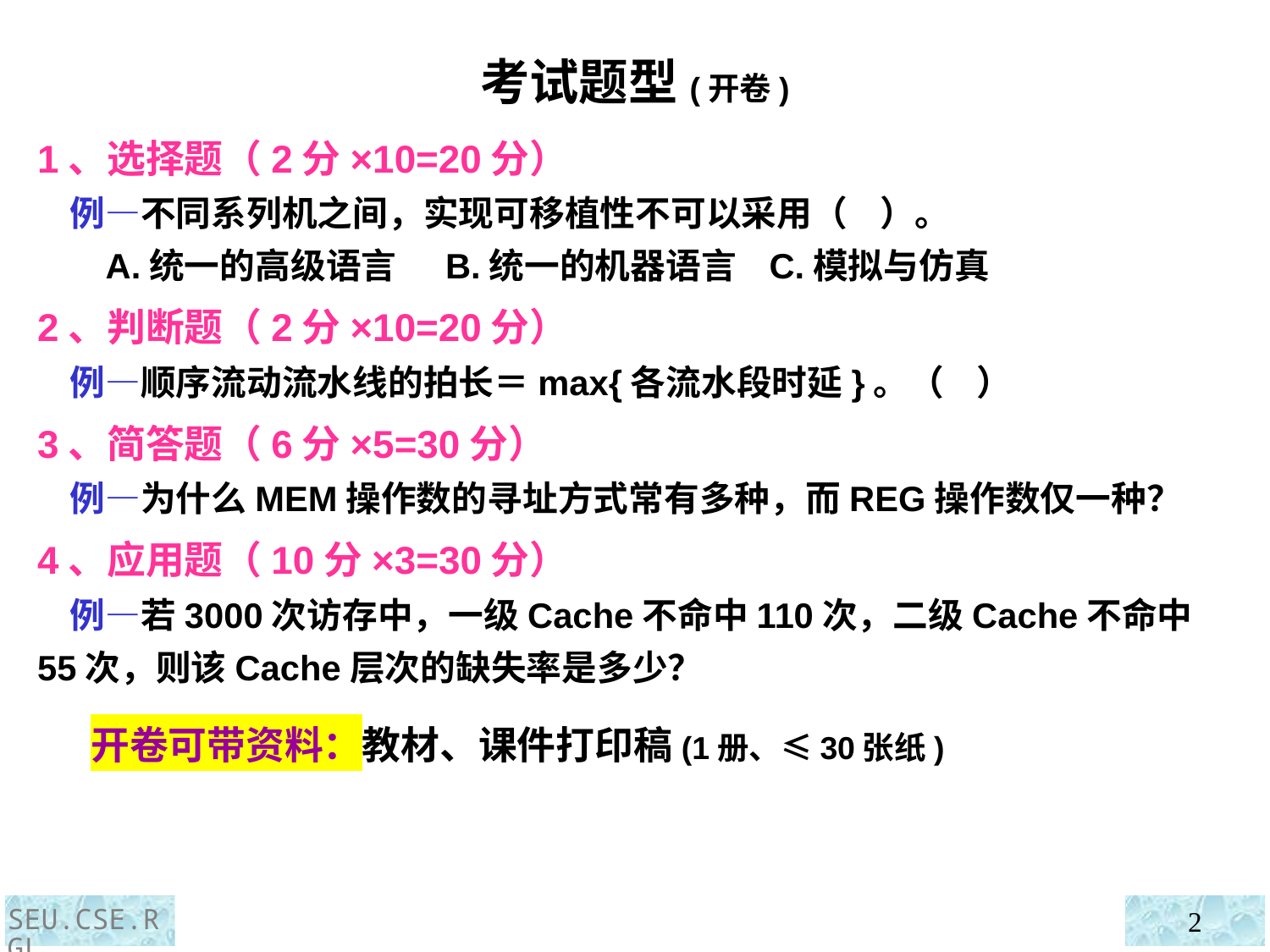

考试题型(开卷)
1、选择题（2分×10=20分）
   例—不同系列机之间，实现可移植性不可以采用（    ）。
       A.统一的高级语言     B.统一的机器语言   C.模拟与仿真
2、判断题（2分×10=20分）
   例—顺序流动流水线的拍长＝max{各流水段时延}。（    ）
3、简答题（6分×5=30分）
   例—为什么MEM操作数的寻址方式常有多种，而REG操作数仅一种？
4、应用题（10分×3=30分）
   例—若3000次访存中，一级Cache不命中110次，二级Cache不命中55次，则该Cache层次的缺失率是多少？
     开卷可带资料：教材、课件打印稿(1册、≤30张纸)
SEU.CSE.RGL
2